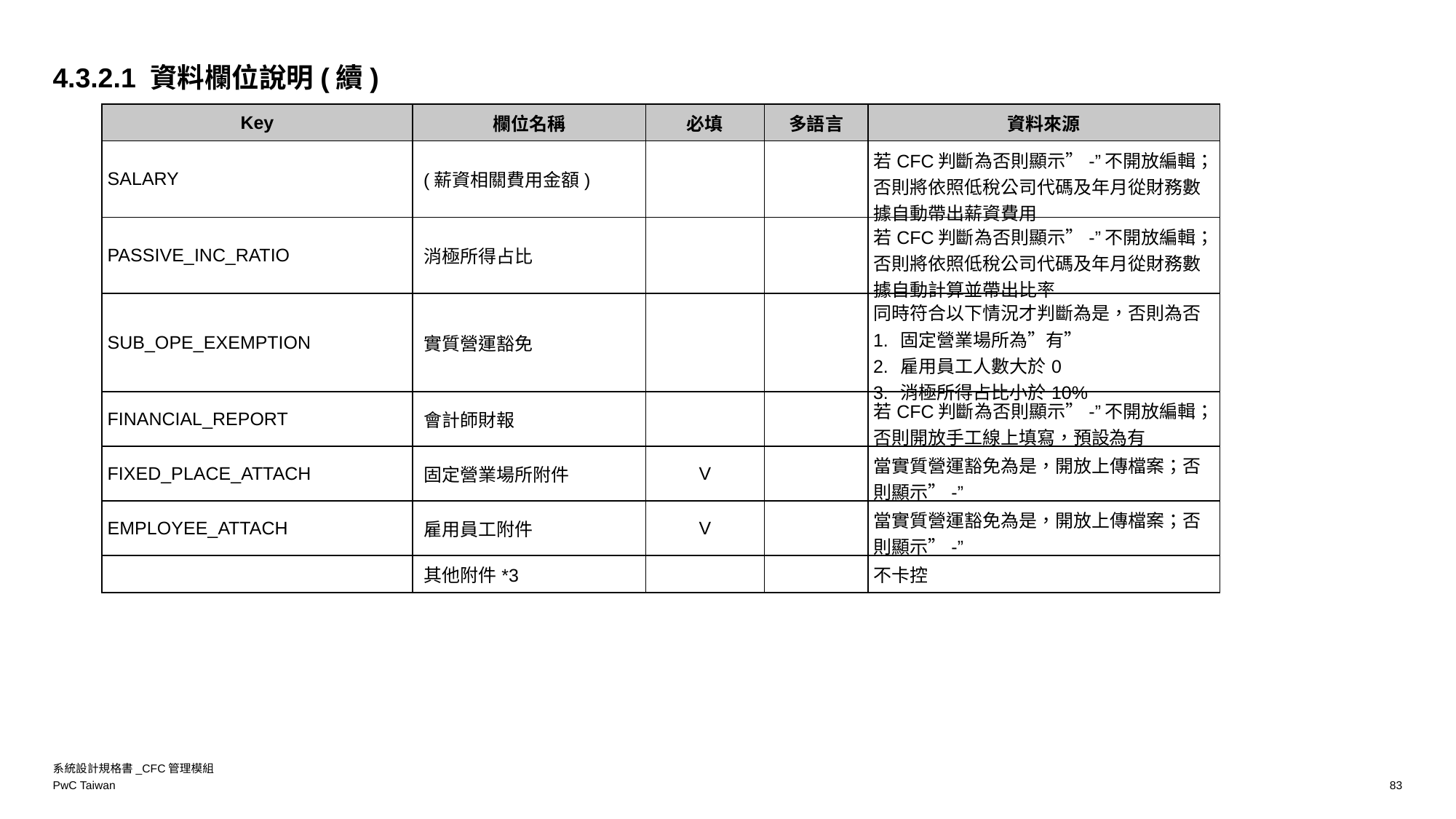

4.3.2.1 資料欄位說明(續)
| Key | 欄位名稱 | 必填 | 多語言 | 資料來源 |
| --- | --- | --- | --- | --- |
| SALARY | (薪資相關費用金額) |  |  | 若CFC判斷為否則顯示”-”不開放編輯；否則將依照低稅公司代碼及年月從財務數據自動帶出薪資費用 |
| PASSIVE\_INC\_RATIO | 消極所得占比 |  |  | 若CFC判斷為否則顯示”-”不開放編輯；否則將依照低稅公司代碼及年月從財務數據自動計算並帶出比率 |
| SUB\_OPE\_EXEMPTION | 實質營運豁免 |  |  | 同時符合以下情況才判斷為是，否則為否 固定營業場所為”有” 雇用員工人數大於0 消極所得占比小於10% |
| FINANCIAL\_REPORT | 會計師財報 |  |  | 若CFC判斷為否則顯示”-”不開放編輯；否則開放手工線上填寫，預設為有 |
| FIXED\_PLACE\_ATTACH | 固定營業場所附件 | V |  | 當實質營運豁免為是，開放上傳檔案；否則顯示”-” |
| EMPLOYEE\_ATTACH | 雇用員工附件 | V |  | 當實質營運豁免為是，開放上傳檔案；否則顯示”-” |
|  | 其他附件\*3 |  |  | 不卡控 |
系統設計規格書_CFC管理模組
83